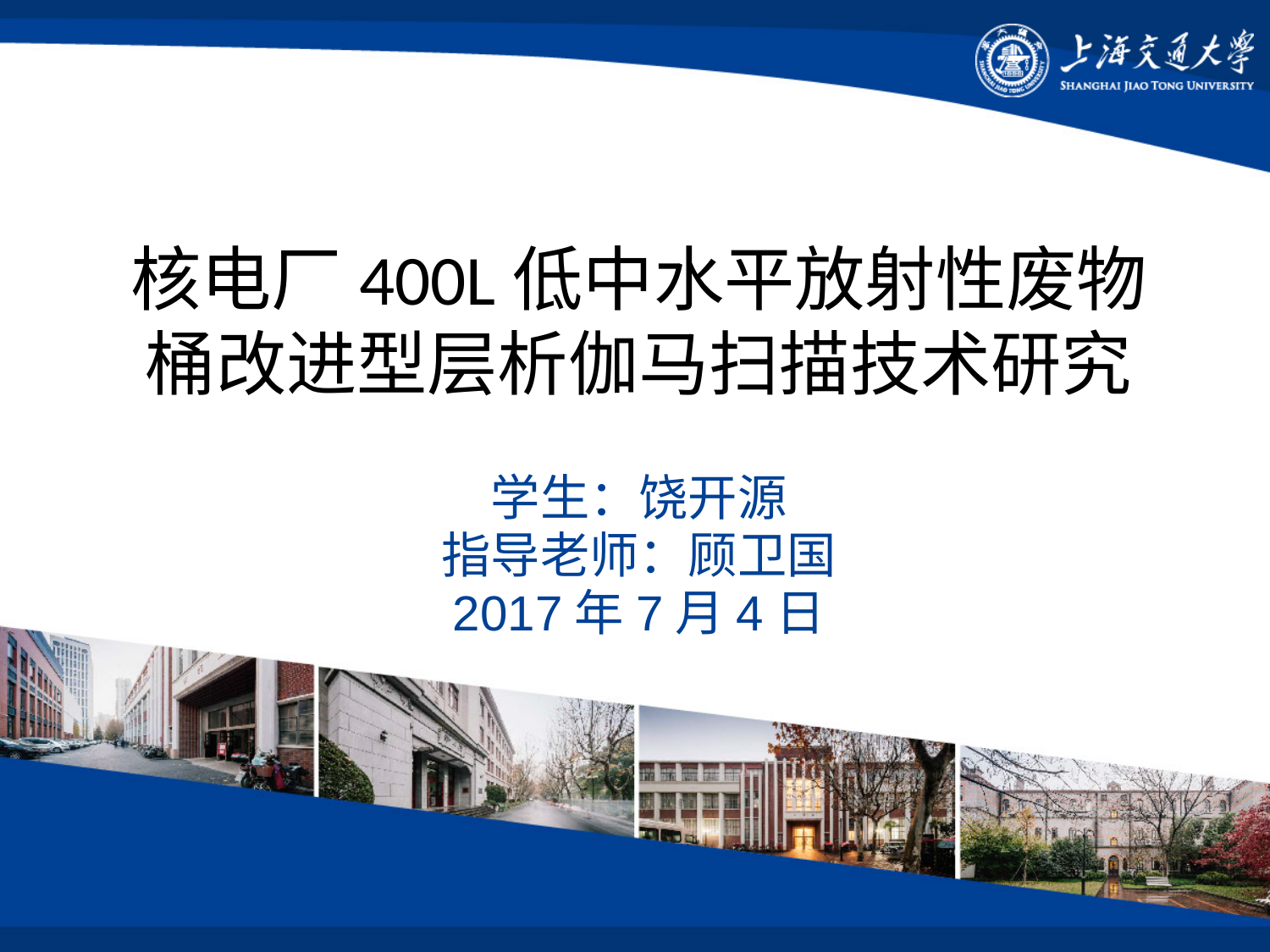

# 核电厂400L低中水平放射性废物桶改进型层析伽马扫描技术研究
学生：饶开源
指导老师：顾卫国
2017年7月4日